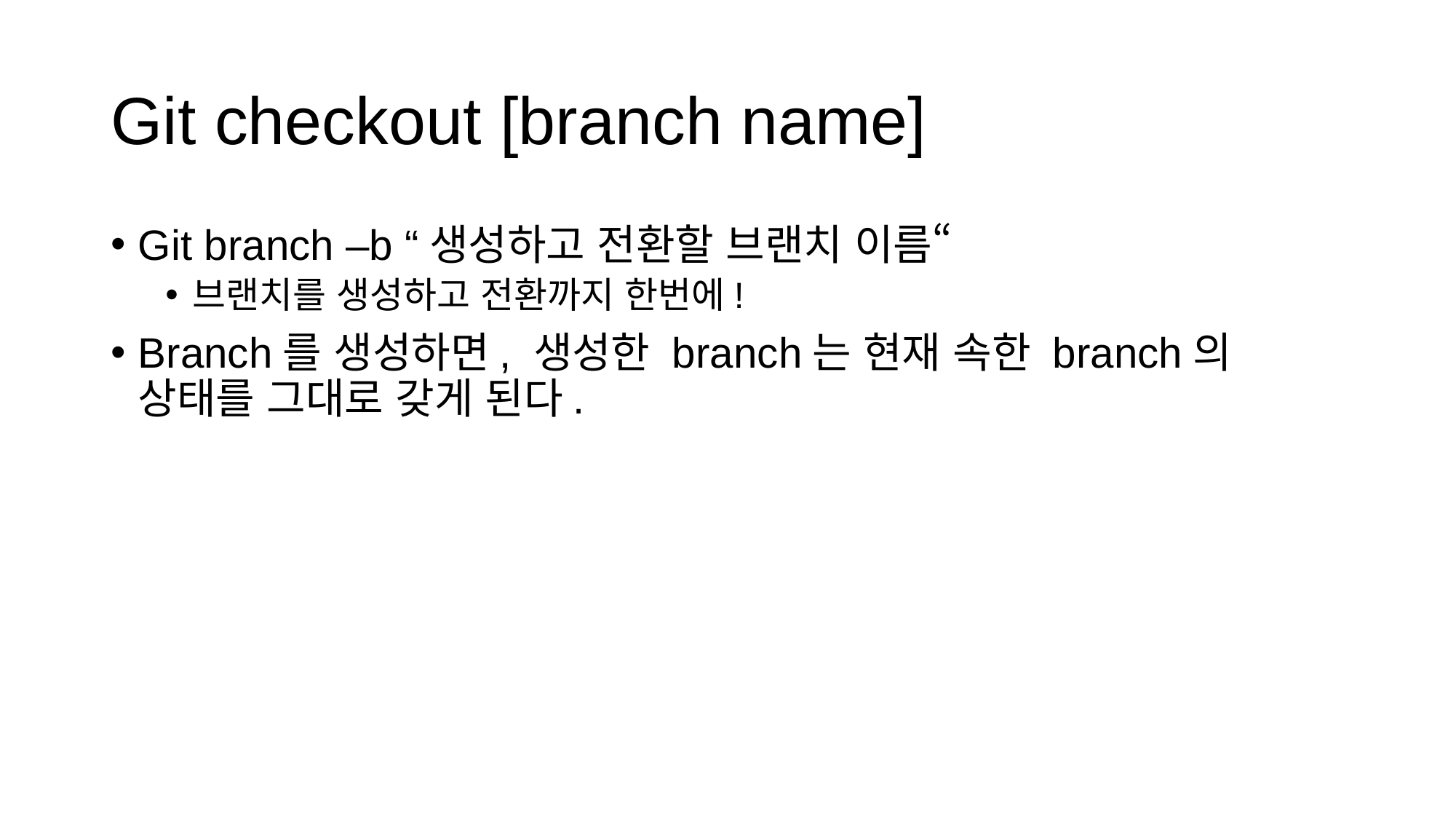

# Git checkout [branch name]
Git branch –b “생성하고 전환할 브랜치 이름“
브랜치를 생성하고 전환까지 한번에!
Branch를 생성하면, 생성한 branch는 현재 속한 branch의 상태를 그대로 갖게 된다.